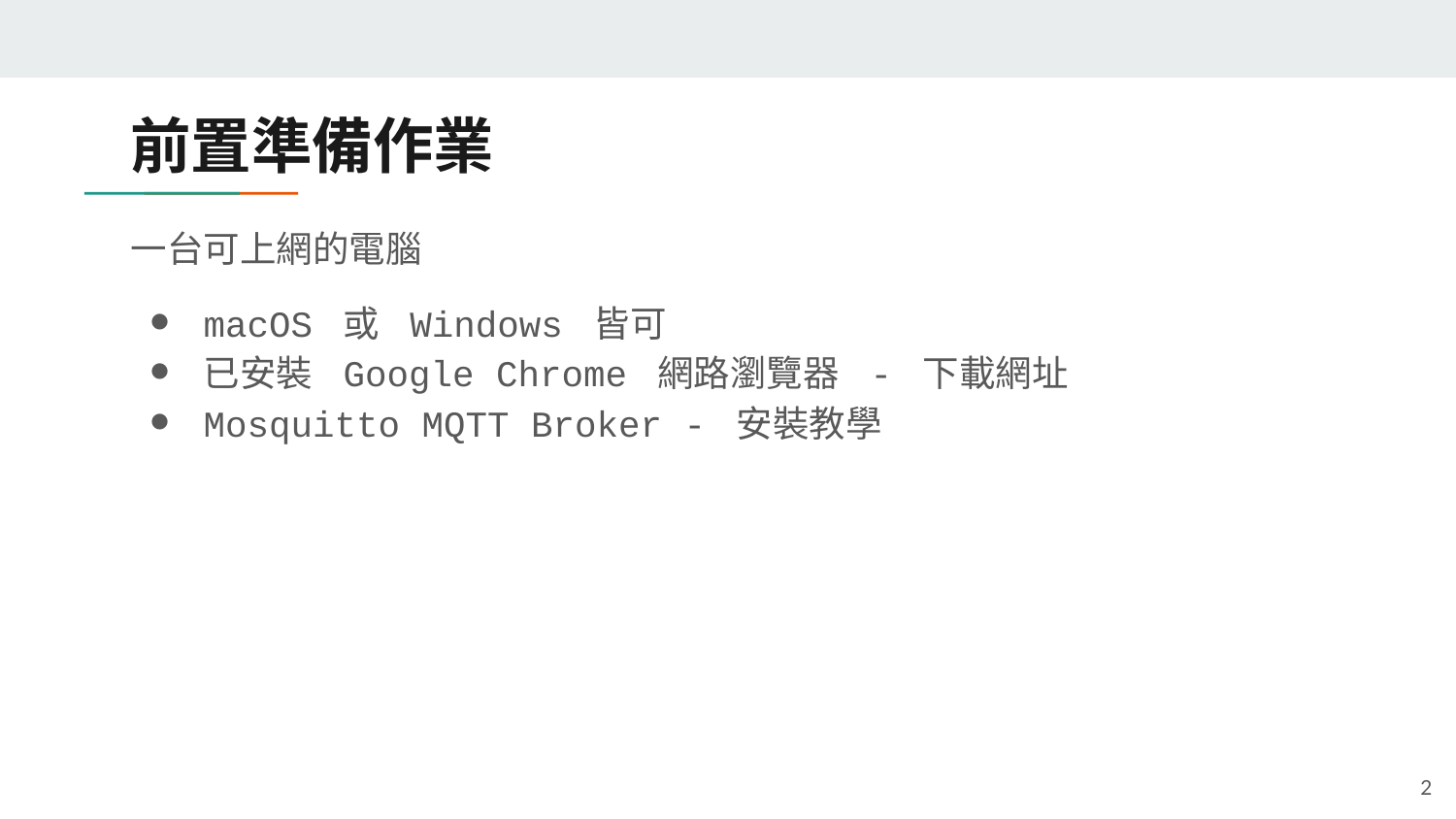

# 前置準備作業
一台可上網的電腦
macOS 或 Windows 皆可
已安裝 Google Chrome 網路瀏覽器 - 下載網址
Mosquitto MQTT Broker - 安裝教學

2